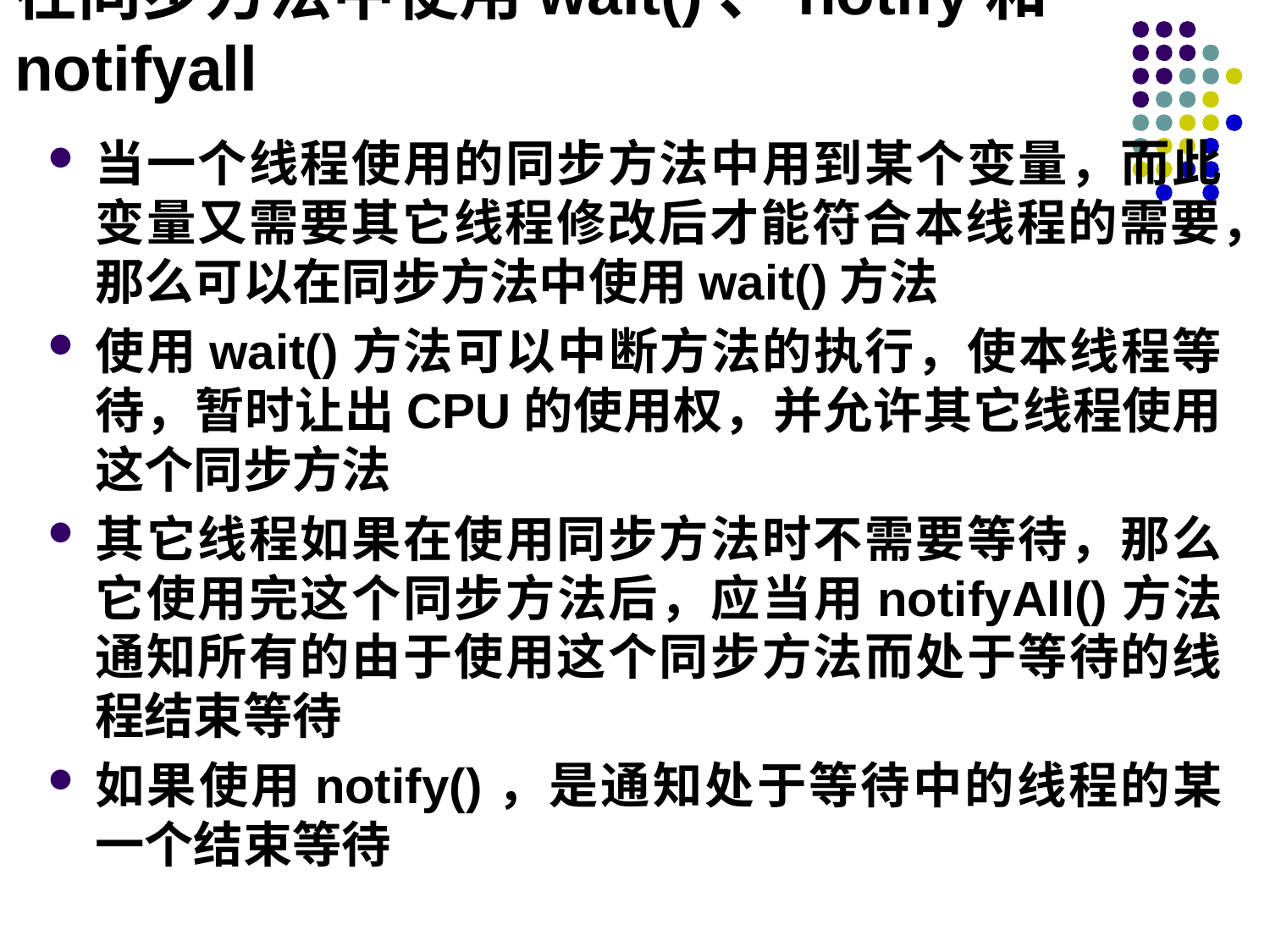

# 在同步方法中使用wait()、notify和notifyall
当一个线程使用的同步方法中用到某个变量，而此变量又需要其它线程修改后才能符合本线程的需要，那么可以在同步方法中使用wait()方法
使用wait()方法可以中断方法的执行，使本线程等待，暂时让出CPU的使用权，并允许其它线程使用这个同步方法
其它线程如果在使用同步方法时不需要等待，那么它使用完这个同步方法后，应当用notifyAll()方法通知所有的由于使用这个同步方法而处于等待的线程结束等待
如果使用notify()，是通知处于等待中的线程的某一个结束等待